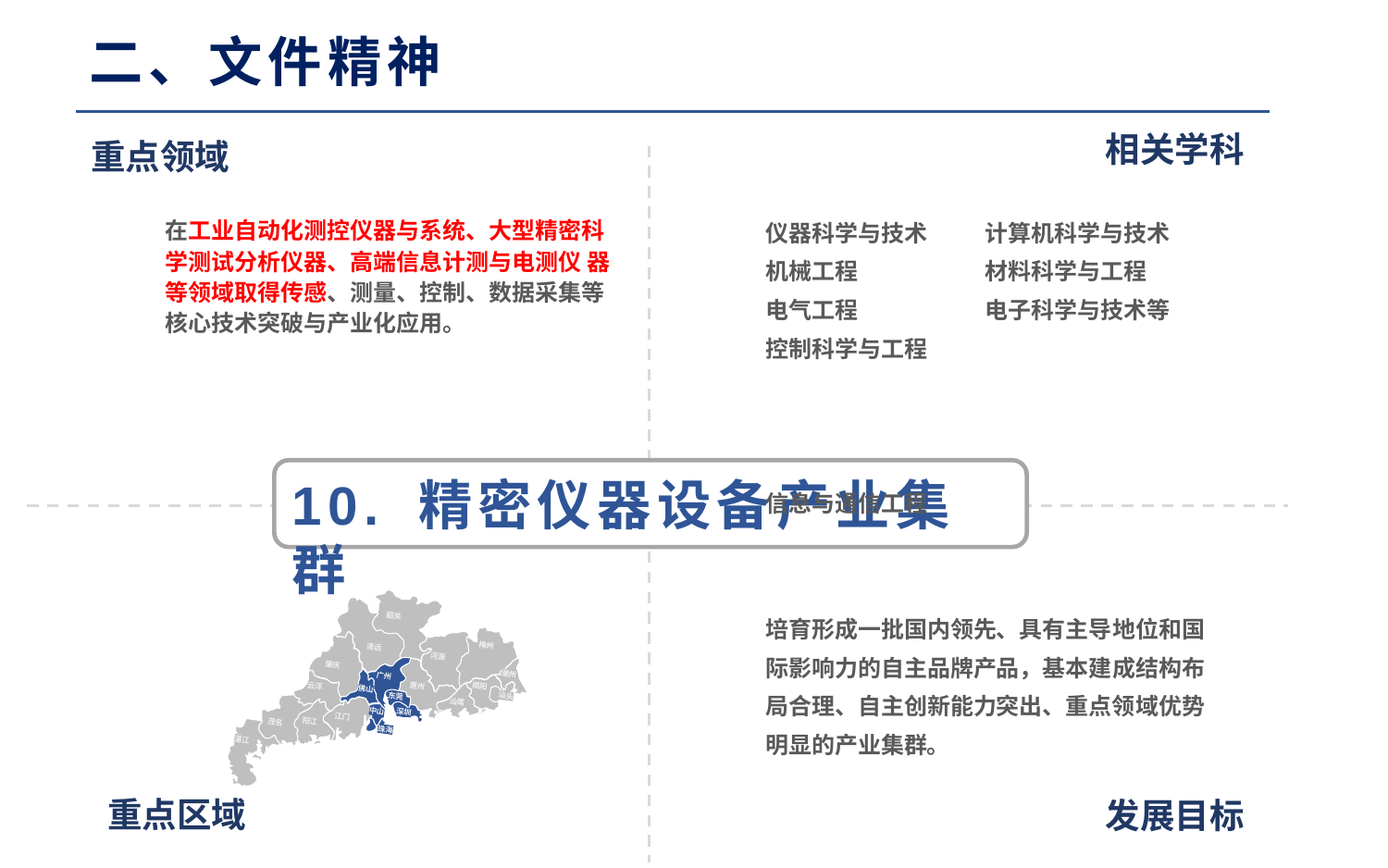

二、文件精神
相关学科
重点领域
仪器科学与技术
机械工程
电气工程
控制科学与工程

信息与通信工程
计算机科学与技术
材料科学与工程
电子科学与技术等
在工业自动化测控仪器与系统、大型精密科学测试分析仪器、高端信息计测与电测仪 器等领域取得传感、测量、控制、数据采集等核心技术突破与产业化应用。
10. 精密仪器设备产业集群

韶关

梅州

清远
河源
潮州

肇庆
揭阳
广州

汕头
惠州

汕尾
佛山
东莞
云浮

深圳

中山

江门
珠海
阳江
茂名

湛江
培育形成一批国内领先、具有主导地位和国际影响力的自主品牌产品，基本建成结构布局合理、自主创新能力突出、重点领域优势明显的产业集群。
重点区域
发展目标